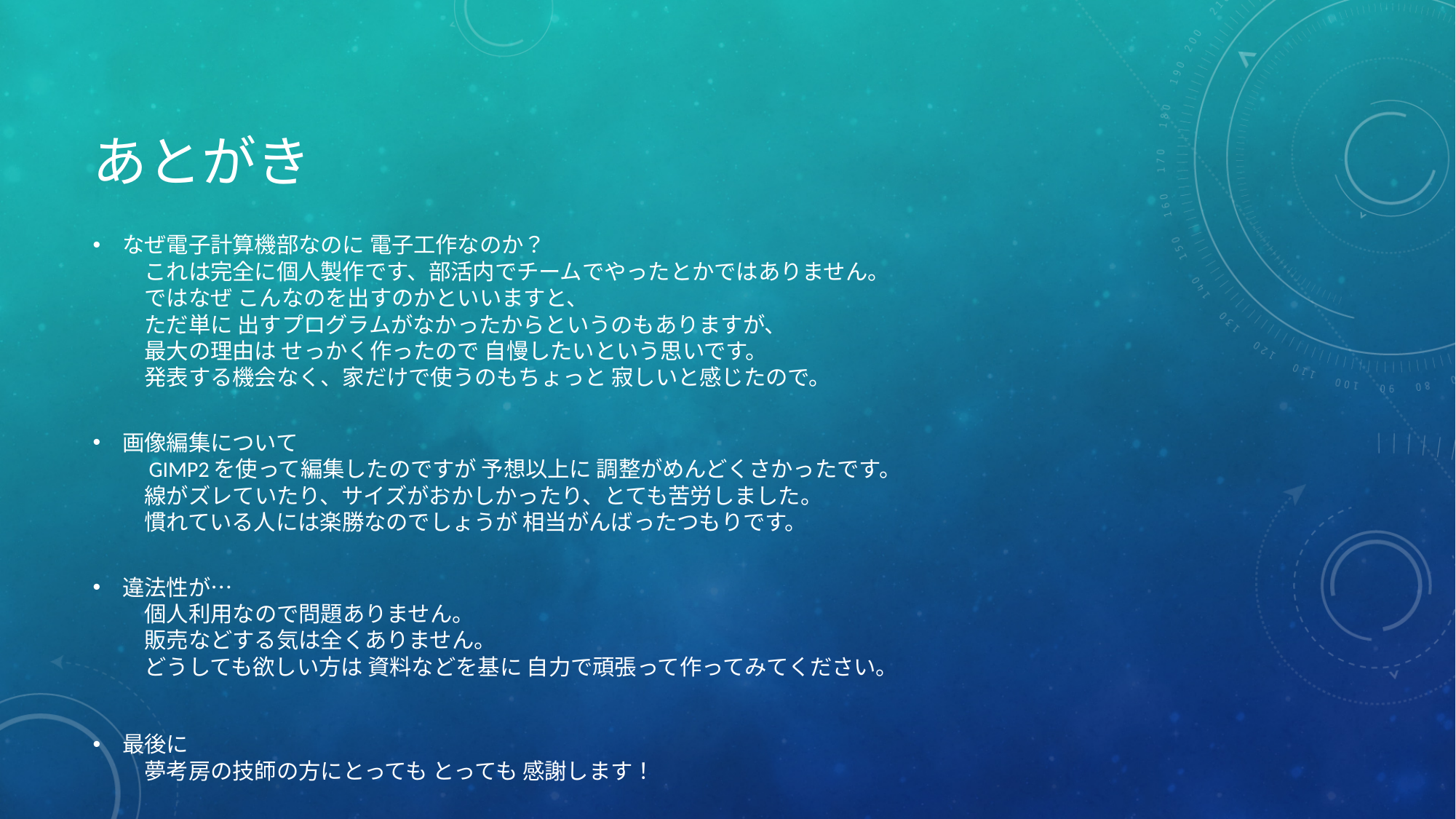

# あとがき

なぜ電子計算機部なのに 電子工作なのか？
　これは完全に個人製作です、部活内でチームでやったとかではありません。
　ではなぜ こんなのを出すのかといいますと、
　ただ単に 出すプログラムがなかったからというのもありますが、
　最大の理由は せっかく作ったので 自慢したいという思いです。
　発表する機会なく、家だけで使うのもちょっと 寂しいと感じたので。
画像編集について
　GIMP2を使って編集したのですが 予想以上に 調整がめんどくさかったです。
　線がズレていたり、サイズがおかしかったり、とても苦労しました。
　慣れている人には楽勝なのでしょうが 相当がんばったつもりです。
違法性が…
　個人利用なので問題ありません。
　販売などする気は全くありません。
　どうしても欲しい方は 資料などを基に 自力で頑張って作ってみてください。

最後に
　夢考房の技師の方にとっても とっても 感謝します！